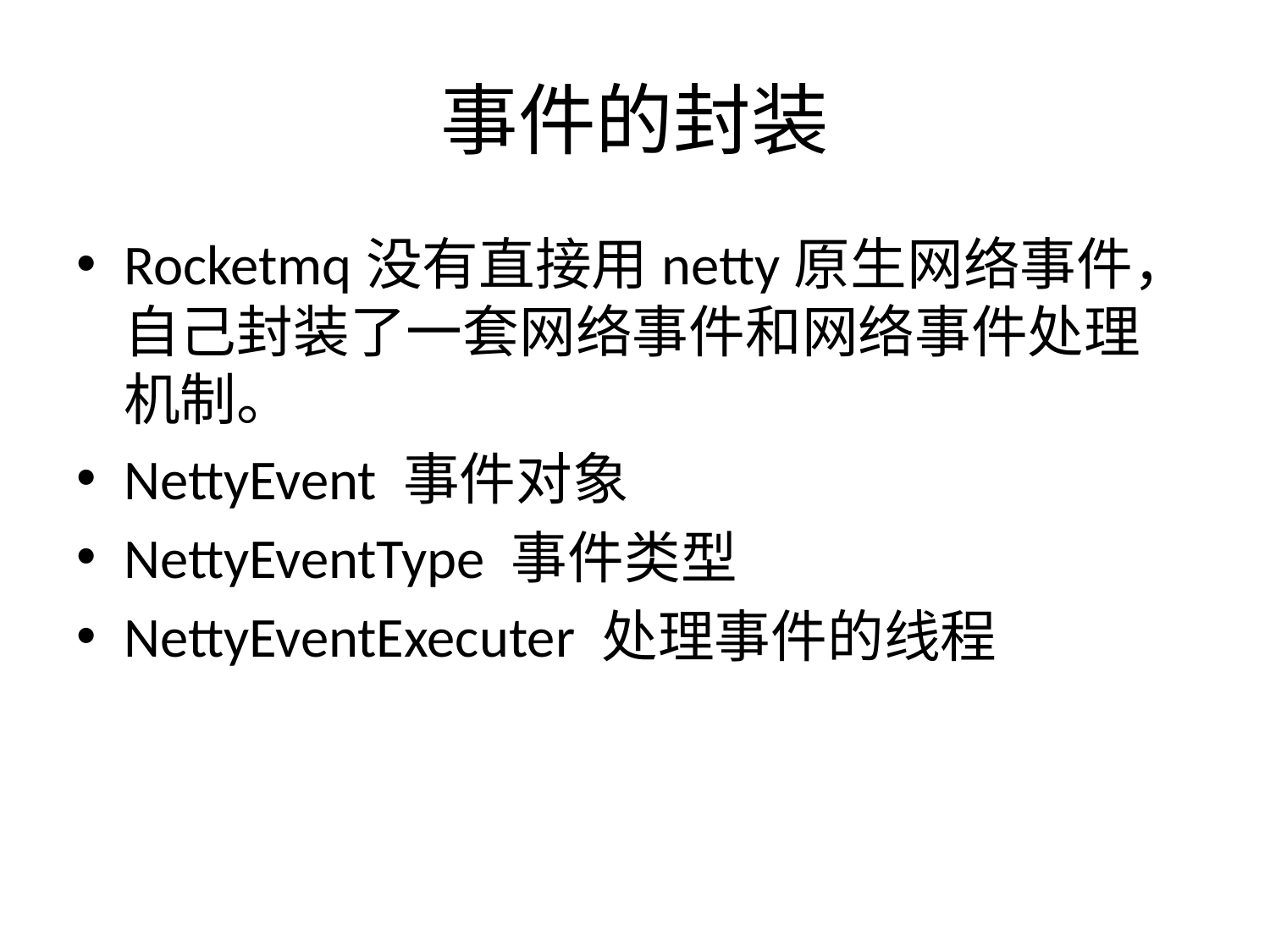

# 事件的封装
Rocketmq没有直接用netty原生网络事件，自己封装了一套网络事件和网络事件处理机制。
NettyEvent 事件对象
NettyEventType 事件类型
NettyEventExecuter 处理事件的线程